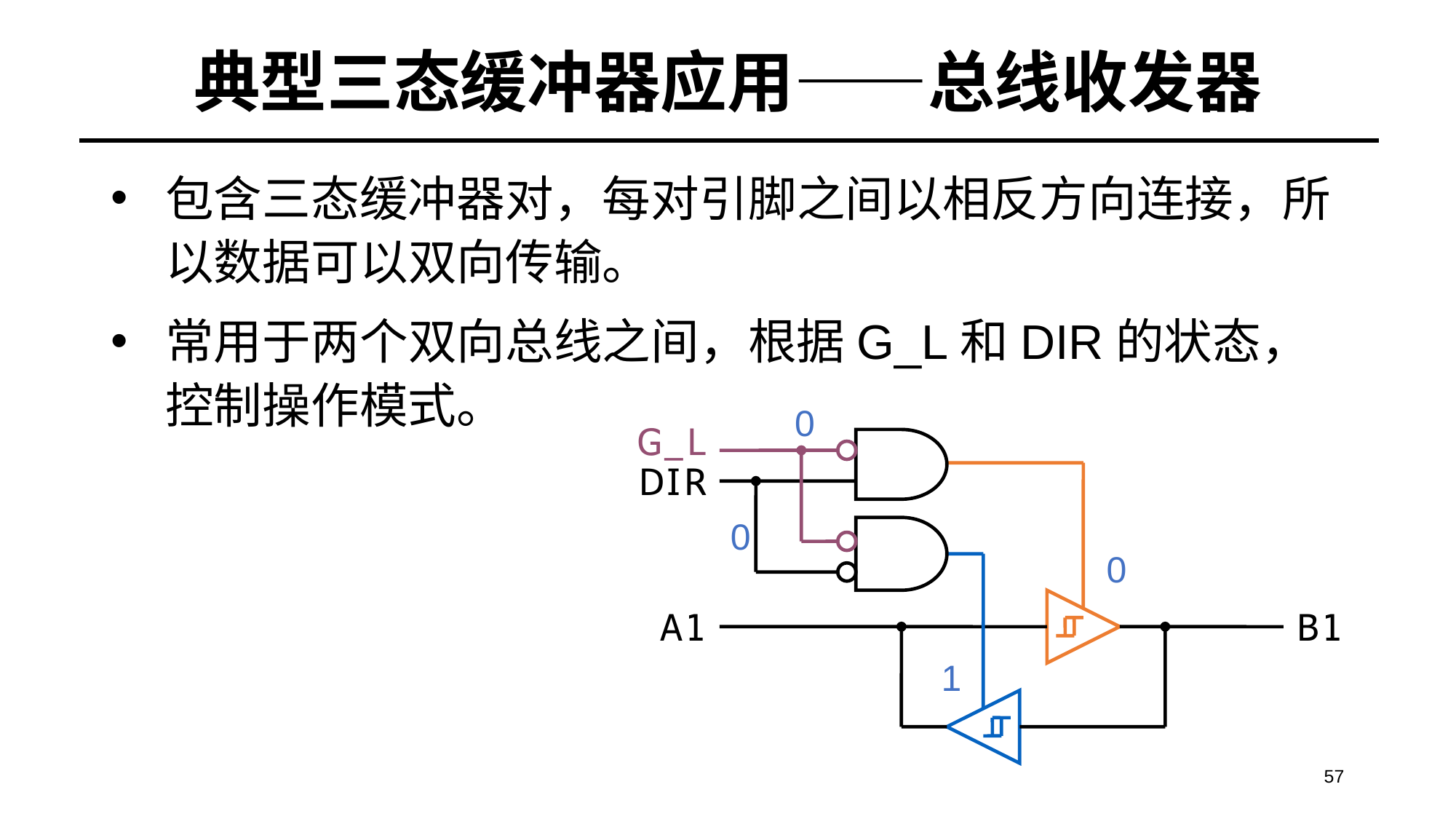

# 典型三态缓冲器应用——总线收发器
包含三态缓冲器对，每对引脚之间以相反方向连接，所以数据可以双向传输。
常用于两个双向总线之间，根据G_L和DIR的状态，控制操作模式。

0
G_L

DIR

DIR

A1
B1

0
0
1
57